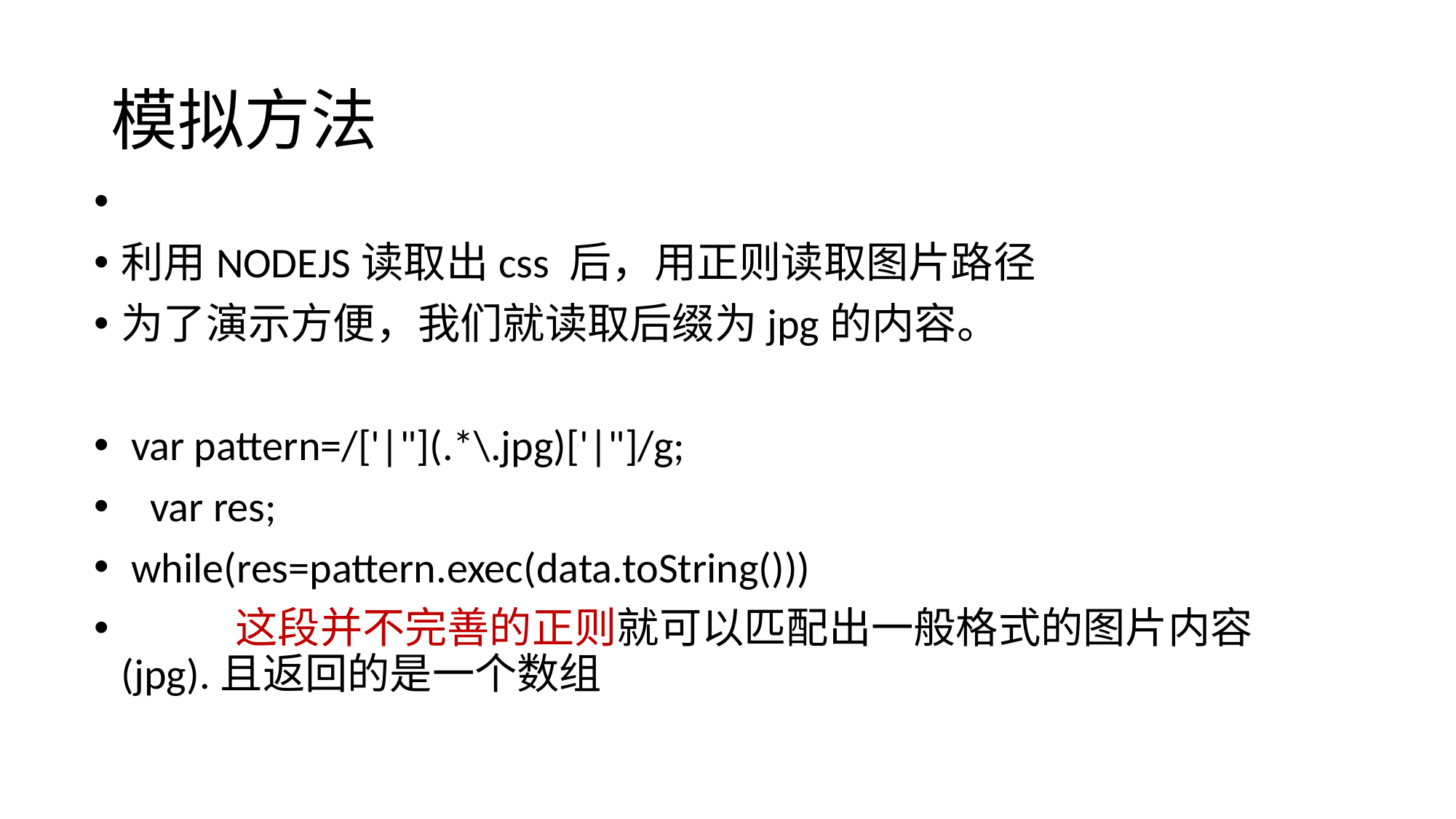

# 模拟方法

利用NODEJS读取出css 后，用正则读取图片路径
为了演示方便，我们就读取后缀为jpg的内容。

 var pattern=/['|"](.*\.jpg)['|"]/g;
   var res;
 while(res=pattern.exec(data.toString()))
           这段并不完善的正则就可以匹配出一般格式的图片内容(jpg).且返回的是一个数组